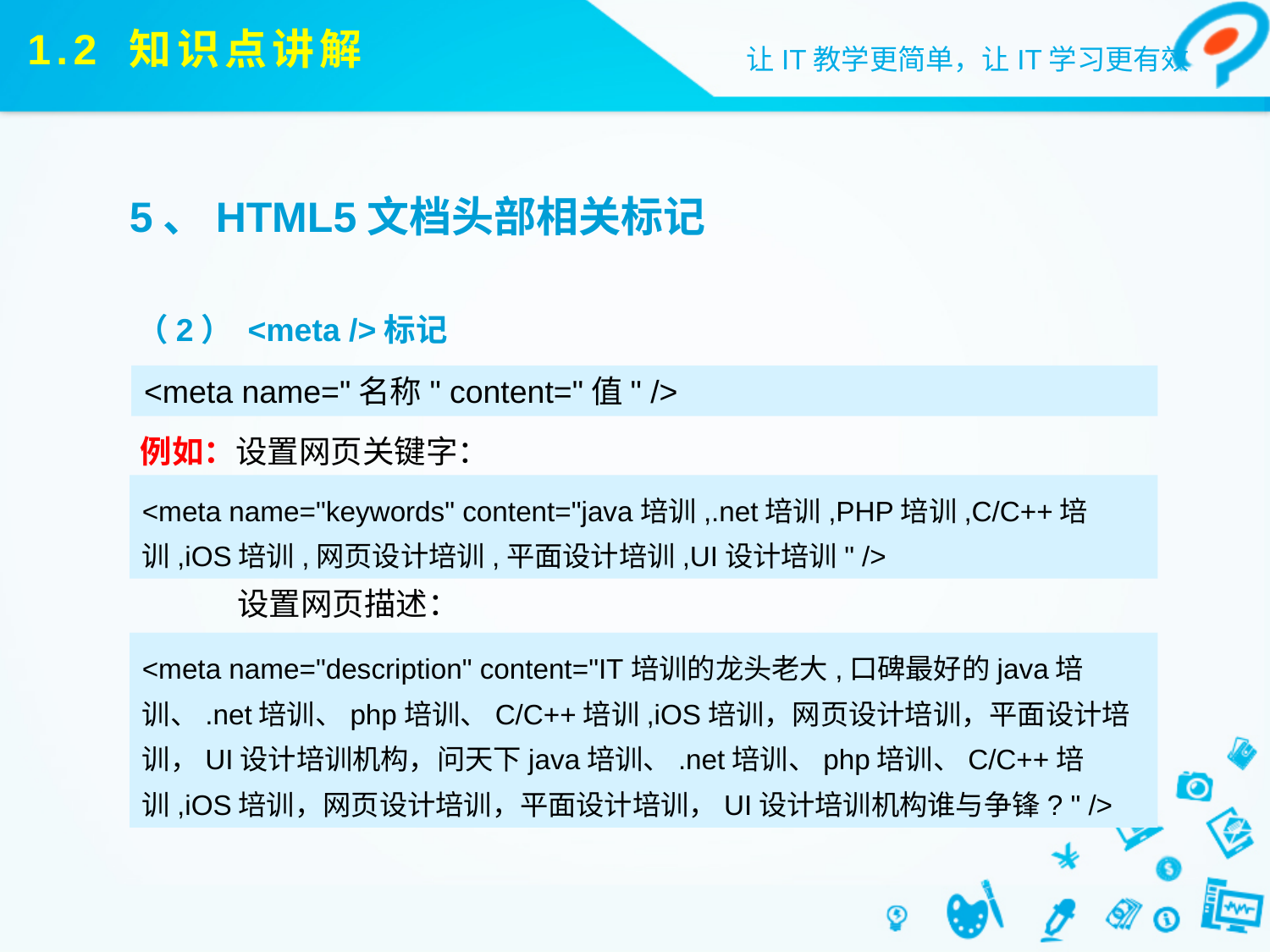

# 1.2 知识点讲解
5、HTML5文档头部相关标记
（2） <meta />标记
<meta name="名称" content="值" />
例如：设置网页关键字：
<meta name="keywords" content="java培训,.net培训,PHP培训,C/C++培训,iOS培训,网页设计培训,平面设计培训,UI设计培训" />
设置网页描述：
<meta name="description" content="IT培训的龙头老大,口碑最好的java培训、.net培训、php培训、C/C++培训,iOS培训，网页设计培训，平面设计培训，UI设计培训机构，问天下java培训、.net培训、php培训、C/C++培训,iOS培训，网页设计培训，平面设计培训，UI设计培训机构谁与争锋? " />